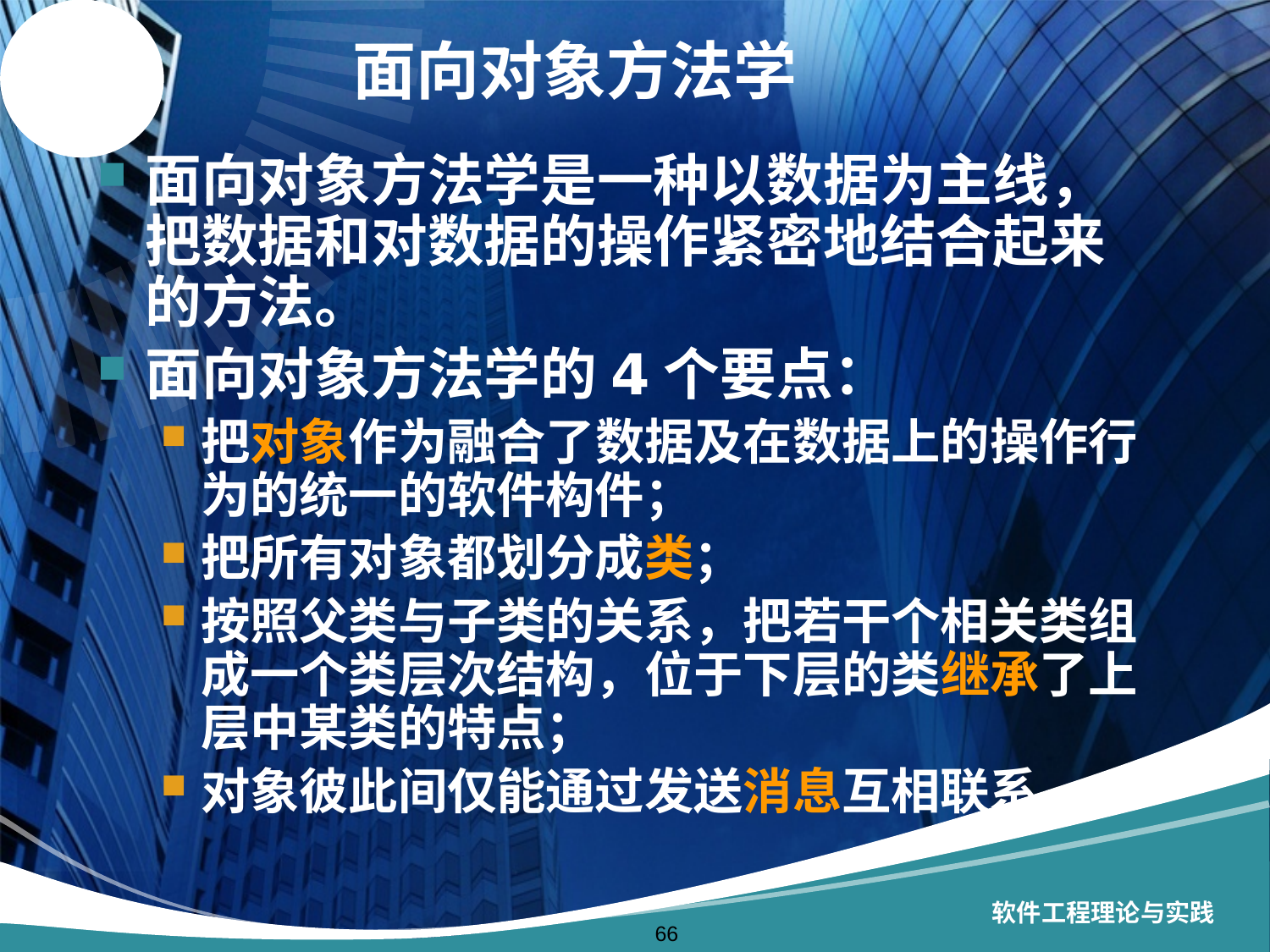

# 面向对象方法学
面向对象方法学是一种以数据为主线，把数据和对数据的操作紧密地结合起来的方法。
面向对象方法学的4个要点：
把对象作为融合了数据及在数据上的操作行为的统一的软件构件；
把所有对象都划分成类；
按照父类与子类的关系，把若干个相关类组成一个类层次结构，位于下层的类继承了上层中某类的特点；
对象彼此间仅能通过发送消息互相联系。
软件工程理论与实践
66